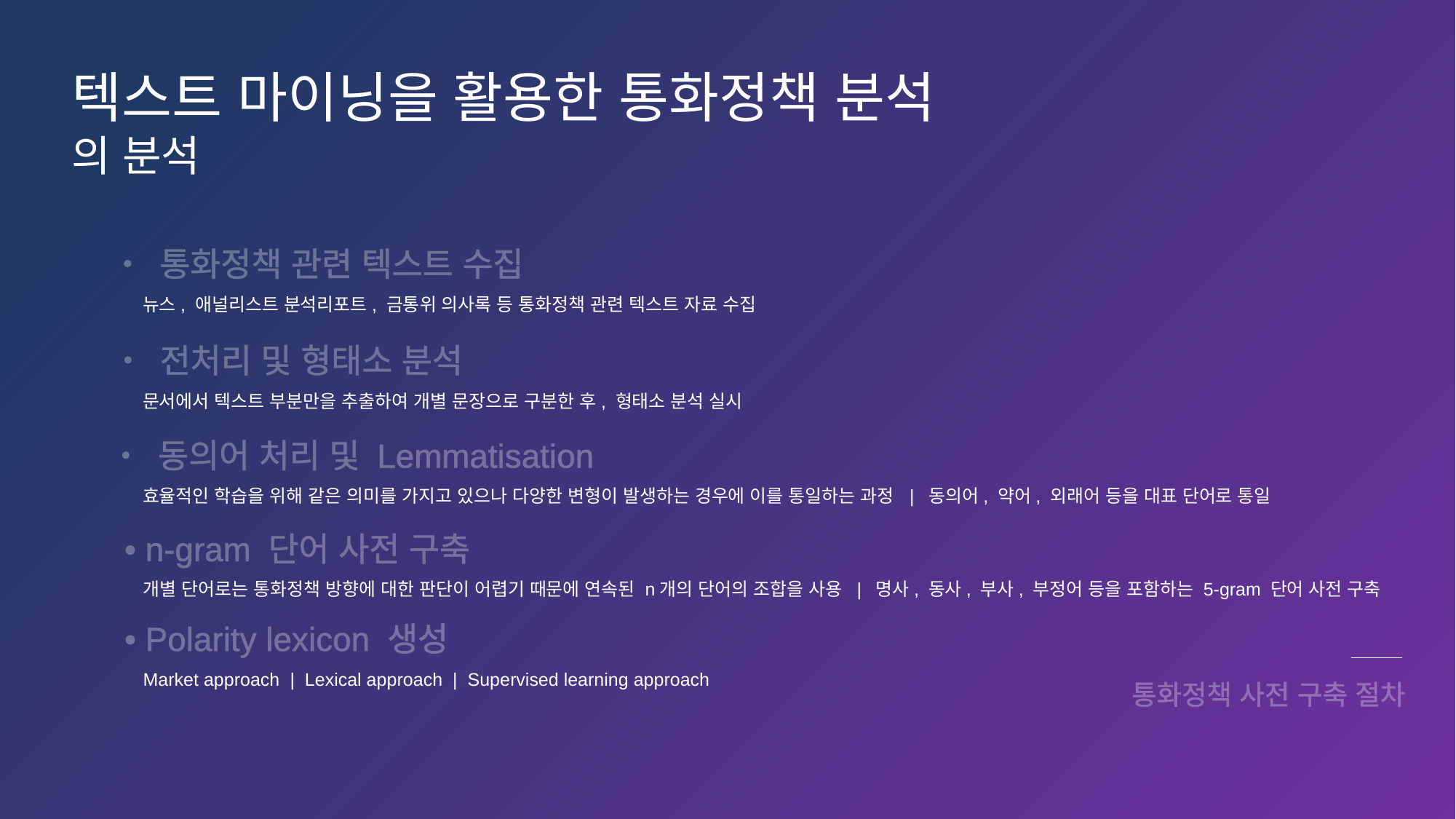

텍스트 마이닝을 활용한 통화정책 분석
의 분석
• 통화정책 관련 텍스트 수집
뉴스, 애널리스트 분석리포트, 금통위 의사록 등 통화정책 관련 텍스트 자료 수집
• 전처리 및 형태소 분석
문서에서 텍스트 부분만을 추출하여 개별 문장으로 구분한 후, 형태소 분석 실시
• 동의어 처리 및 Lemmatisation
효율적인 학습을 위해 같은 의미를 가지고 있으나 다양한 변형이 발생하는 경우에 이를 통일하는 과정  |  동의어, 약어, 외래어 등을 대표 단어로 통일
• n-gram 단어 사전 구축
개별 단어로는 통화정책 방향에 대한 판단이 어렵기 때문에 연속된 n개의 단어의 조합을 사용  |  명사, 동사, 부사, 부정어 등을 포함하는 5-gram 단어 사전 구축
• Polarity lexicon 생성
Market approach  |  Lexical approach  |  Supervised learning approach
통화정책 사전 구축 절차